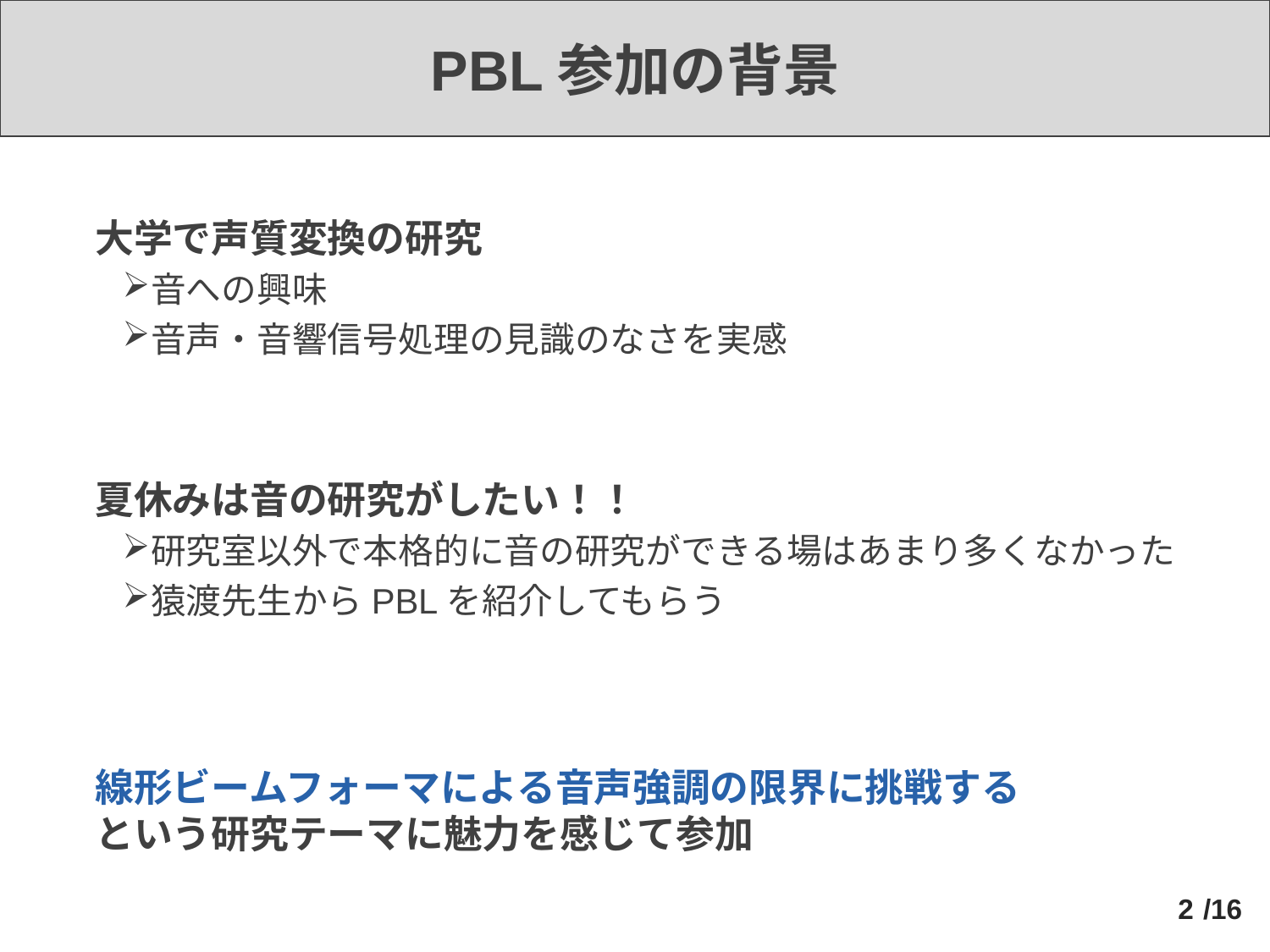

# PBL参加の背景
大学で声質変換の研究
音への興味
音声・音響信号処理の見識のなさを実感

夏休みは音の研究がしたい！！
研究室以外で本格的に音の研究ができる場はあまり多くなかった
猿渡先生からPBLを紹介してもらう

線形ビームフォーマによる音声強調の限界に挑戦する
という研究テーマに魅力を感じて参加

2